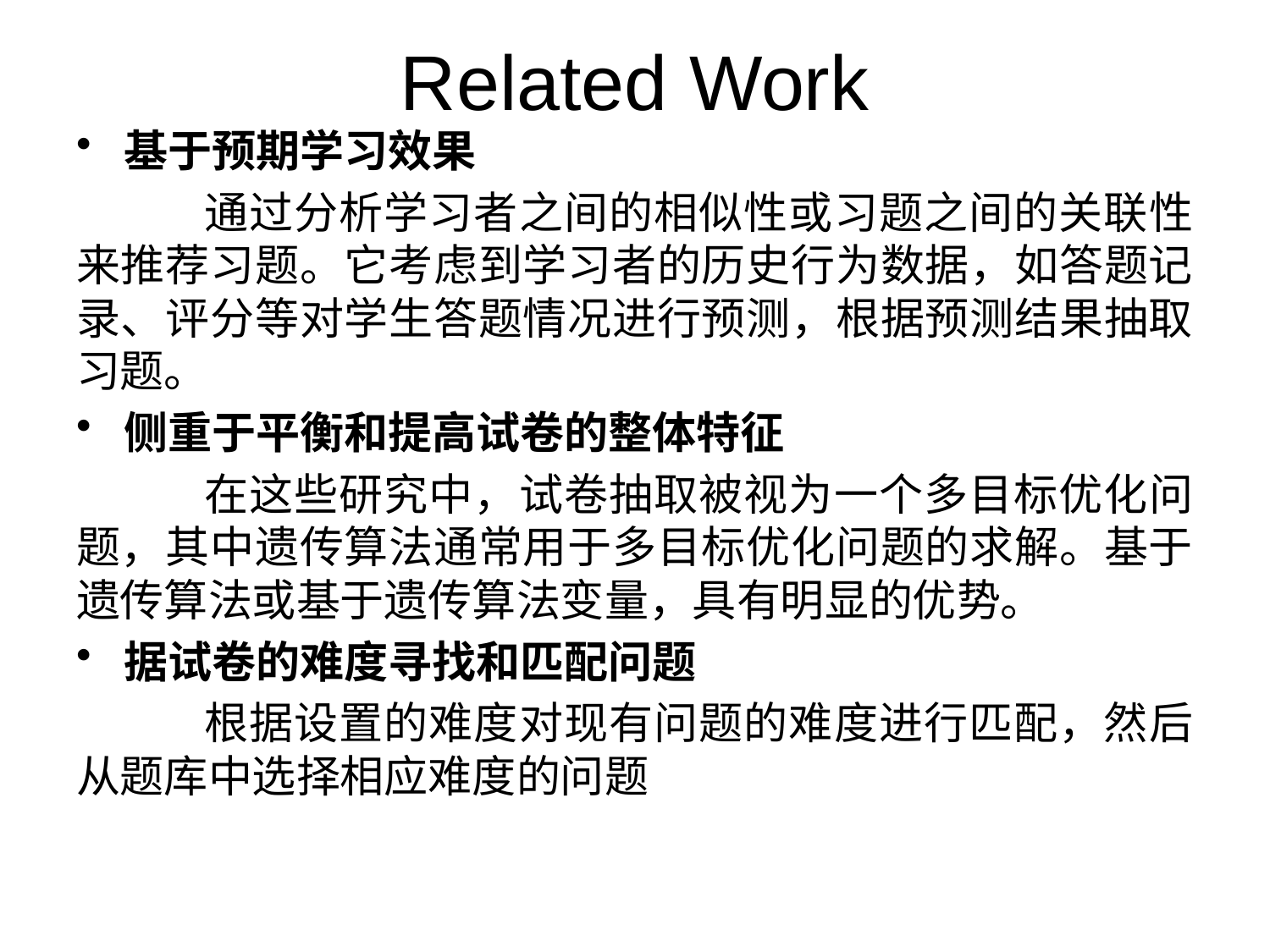

# Related Work
基于预期学习效果
	通过分析学习者之间的相似性或习题之间的关联性来推荐习题。它考虑到学习者的历史行为数据，如答题记录、评分等对学生答题情况进行预测，根据预测结果抽取习题。
侧重于平衡和提高试卷的整体特征
	在这些研究中，试卷抽取被视为一个多目标优化问题，其中遗传算法通常用于多目标优化问题的求解。基于遗传算法或基于遗传算法变量，具有明显的优势。
据试卷的难度寻找和匹配问题
	根据设置的难度对现有问题的难度进行匹配，然后从题库中选择相应难度的问题